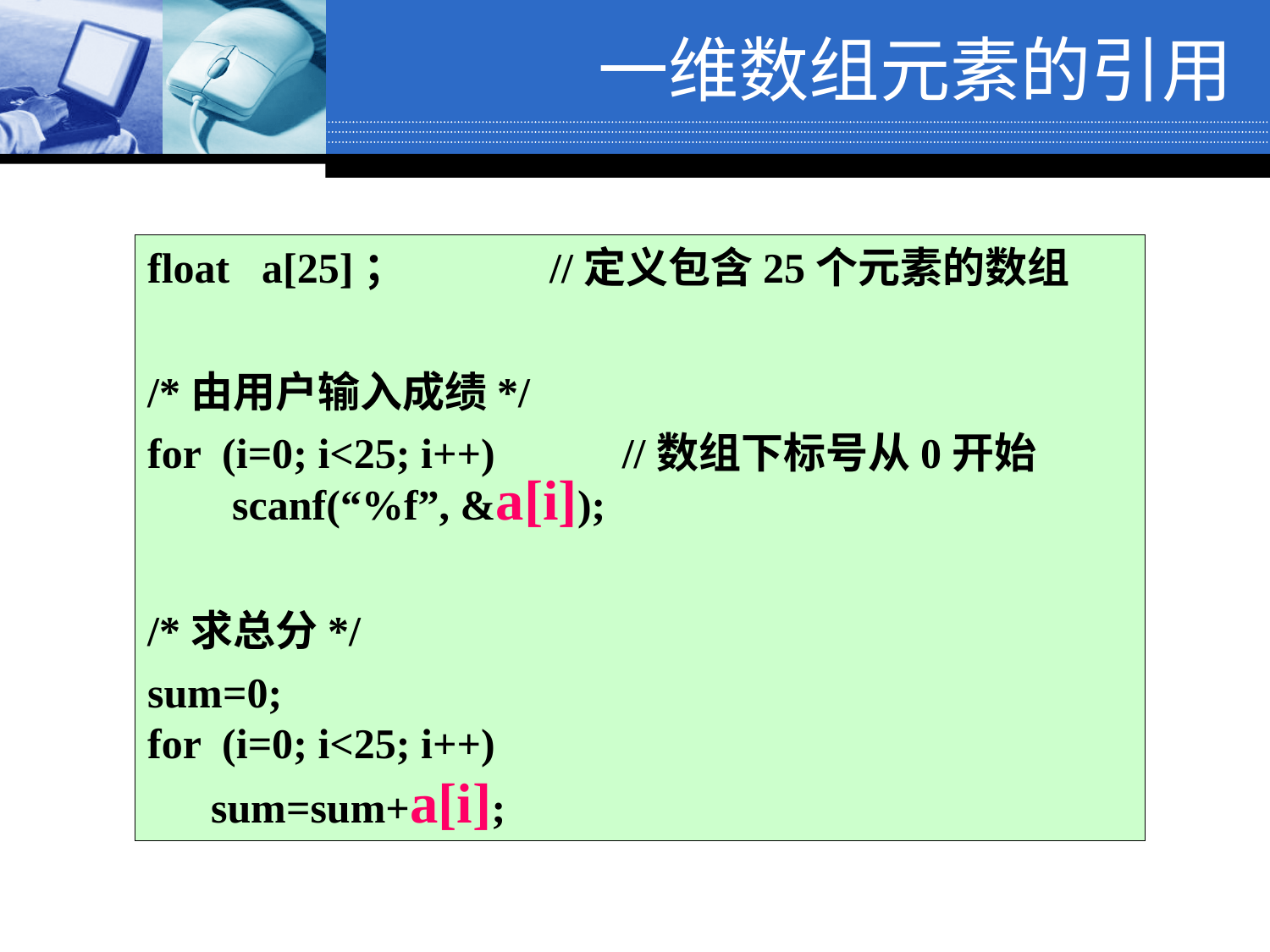

一维数组元素的引用
float   a[25]；              //定义包含25个元素的数组

/*由用户输入成绩*/
for  (i=0; i<25; i++)            //数组下标号从0开始
        scanf(“%f”, &a[i]);

/*求总分*/
sum=0;
for  (i=0; i<25; i++)
      sum=sum+a[i];